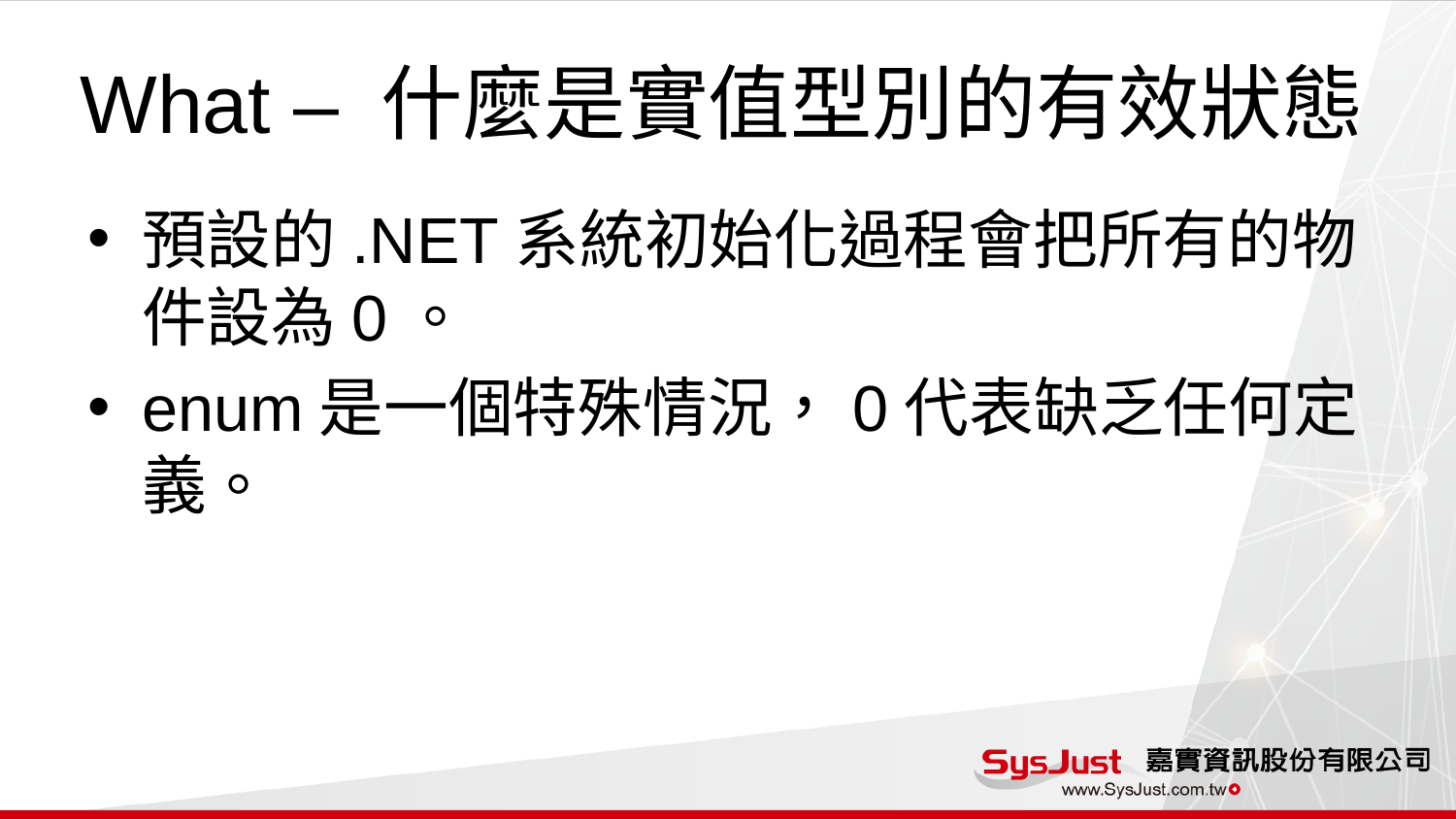

# What – 什麼是實值型別的有效狀態
預設的.NET系統初始化過程會把所有的物件設為0。
enum是一個特殊情況，0代表缺乏任何定義。